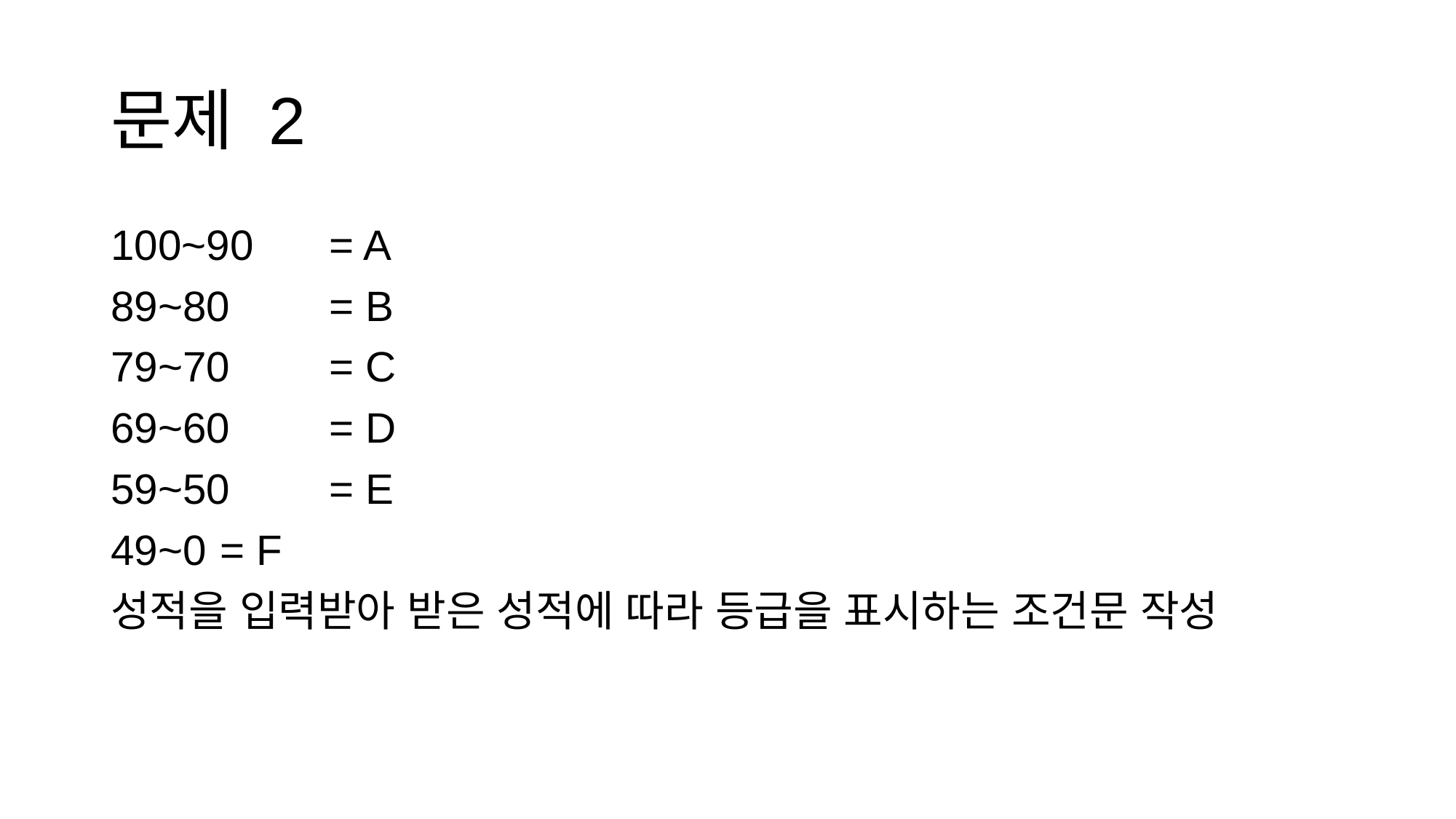

# 문제 2
100~90	= A
89~80	= B
79~70	= C
69~60 	= D
59~50 	= E
49~0 	= F
성적을 입력받아 받은 성적에 따라 등급을 표시하는 조건문 작성